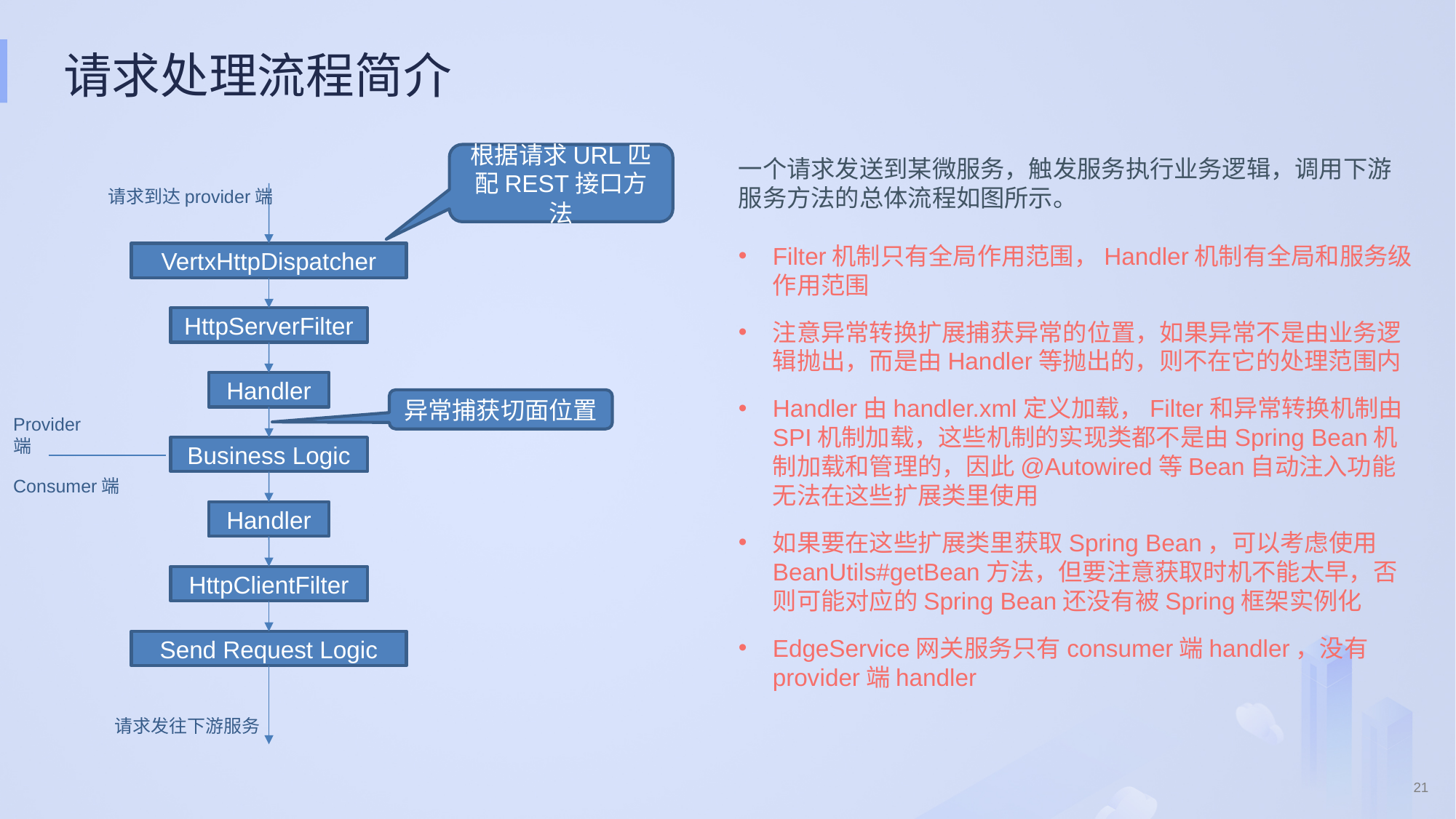

# 请求处理流程简介
根据请求URL匹配REST接口方法
请求到达provider端
VertxHttpDispatcher
HttpServerFilter
Handler
异常捕获切面位置
Provider端
Business Logic
Consumer端
Handler
HttpClientFilter
Send Request Logic
请求发往下游服务
一个请求发送到某微服务，触发服务执行业务逻辑，调用下游服务方法的总体流程如图所示。

Filter机制只有全局作用范围，Handler机制有全局和服务级作用范围
注意异常转换扩展捕获异常的位置，如果异常不是由业务逻辑抛出，而是由Handler等抛出的，则不在它的处理范围内
Handler由handler.xml定义加载，Filter和异常转换机制由SPI机制加载，这些机制的实现类都不是由Spring Bean机制加载和管理的，因此@Autowired等Bean自动注入功能无法在这些扩展类里使用
如果要在这些扩展类里获取Spring Bean，可以考虑使用BeanUtils#getBean方法，但要注意获取时机不能太早，否则可能对应的Spring Bean还没有被Spring框架实例化
EdgeService网关服务只有consumer端handler，没有provider端handler